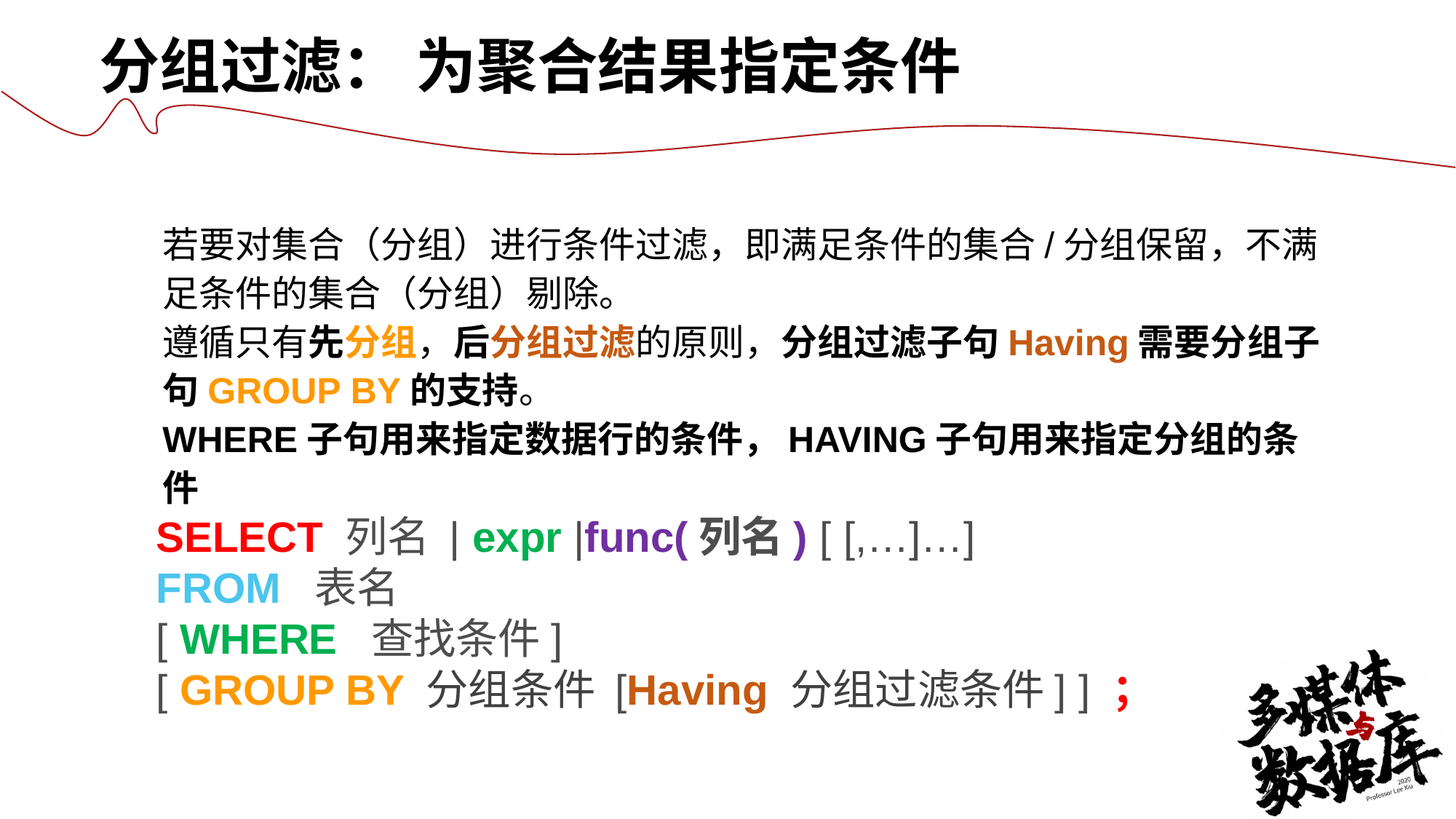

分组过滤： 为聚合结果指定条件
若要对集合（分组）进行条件过滤，即满足条件的集合/分组保留，不满足条件的集合（分组）剔除。
遵循只有先分组，后分组过滤的原则，分组过滤子句Having需要分组子句GROUP BY的支持。
WHERE子句用来指定数据行的条件，HAVING子句用来指定分组的条件
SELECT 列名 | expr |func(列名) [ [,…]…]
FROM  表名
[ WHERE  查找条件]
[ GROUP BY 分组条件 [Having 分组过滤条件] ] ；